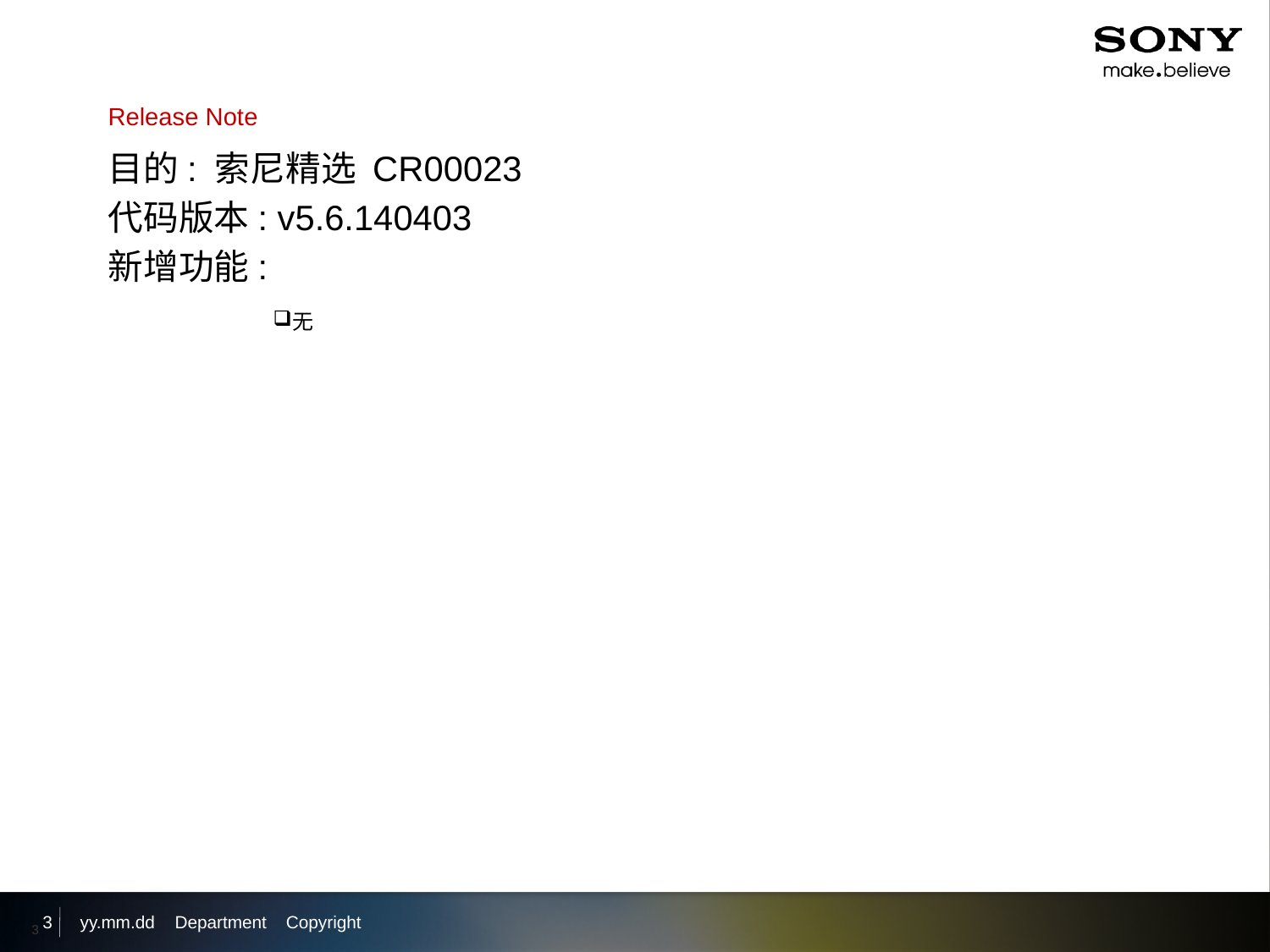

Release Note

目的: 索尼精选 CR00023
代码版本: v5.6.140403
新增功能:
无

3
yy.mm.dd
Department    Copyright